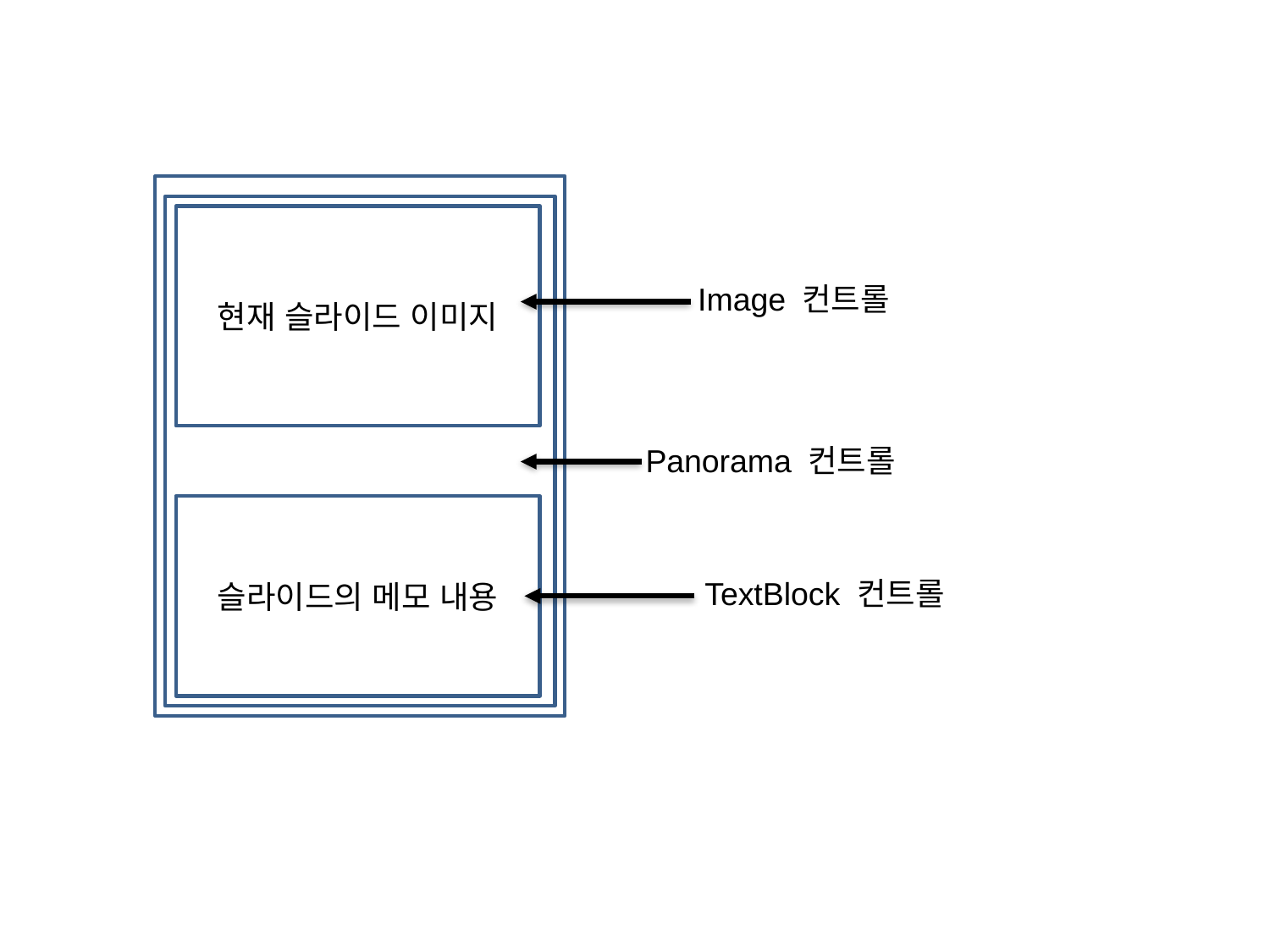

현재 슬라이드 이미지
Image 컨트롤
Panorama 컨트롤
슬라이드의 메모 내용
TextBlock 컨트롤